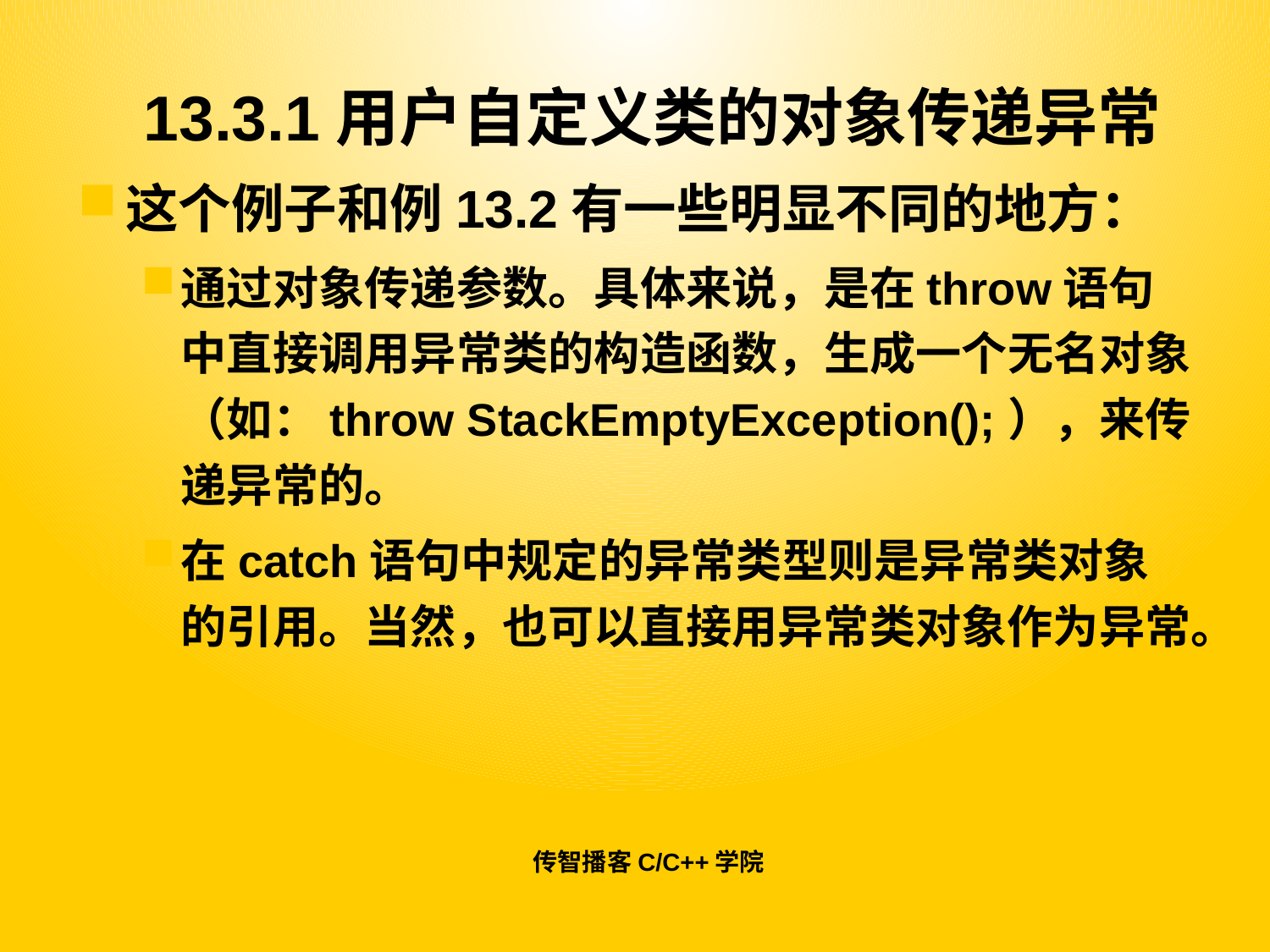

# 13.3.1用户自定义类的对象传递异常
这个例子和例13.2有一些明显不同的地方：
通过对象传递参数。具体来说，是在throw语句中直接调用异常类的构造函数，生成一个无名对象（如：throw StackEmptyException();），来传递异常的。
在catch语句中规定的异常类型则是异常类对象的引用。当然，也可以直接用异常类对象作为异常。
传智播客C/C++学院